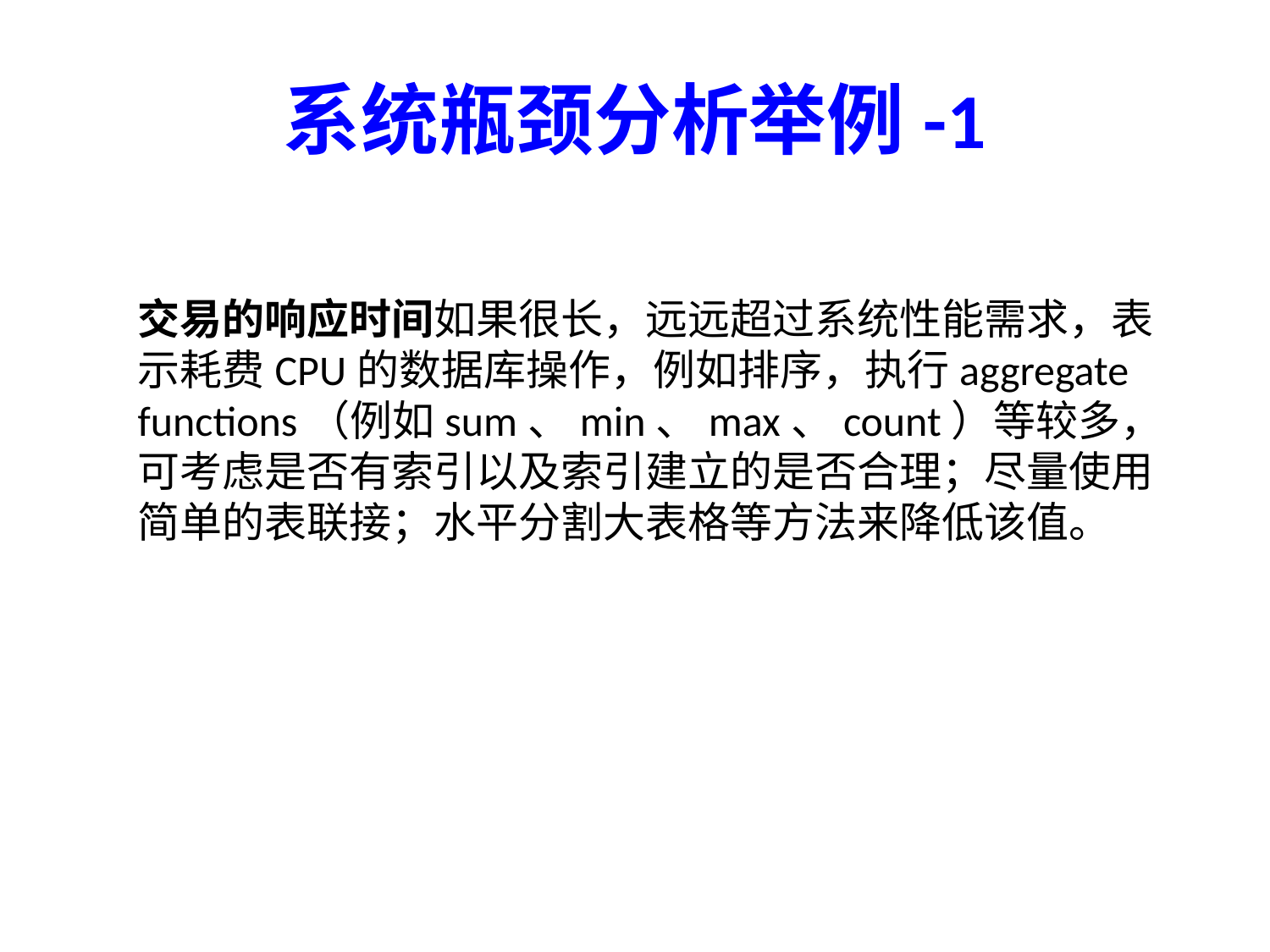

# 系统瓶颈分析举例-1
交易的响应时间如果很长，远远超过系统性能需求，表示耗费CPU的数据库操作，例如排序，执行aggregate functions（例如sum、min、max、count）等较多，可考虑是否有索引以及索引建立的是否合理；尽量使用简单的表联接；水平分割大表格等方法来降低该值。